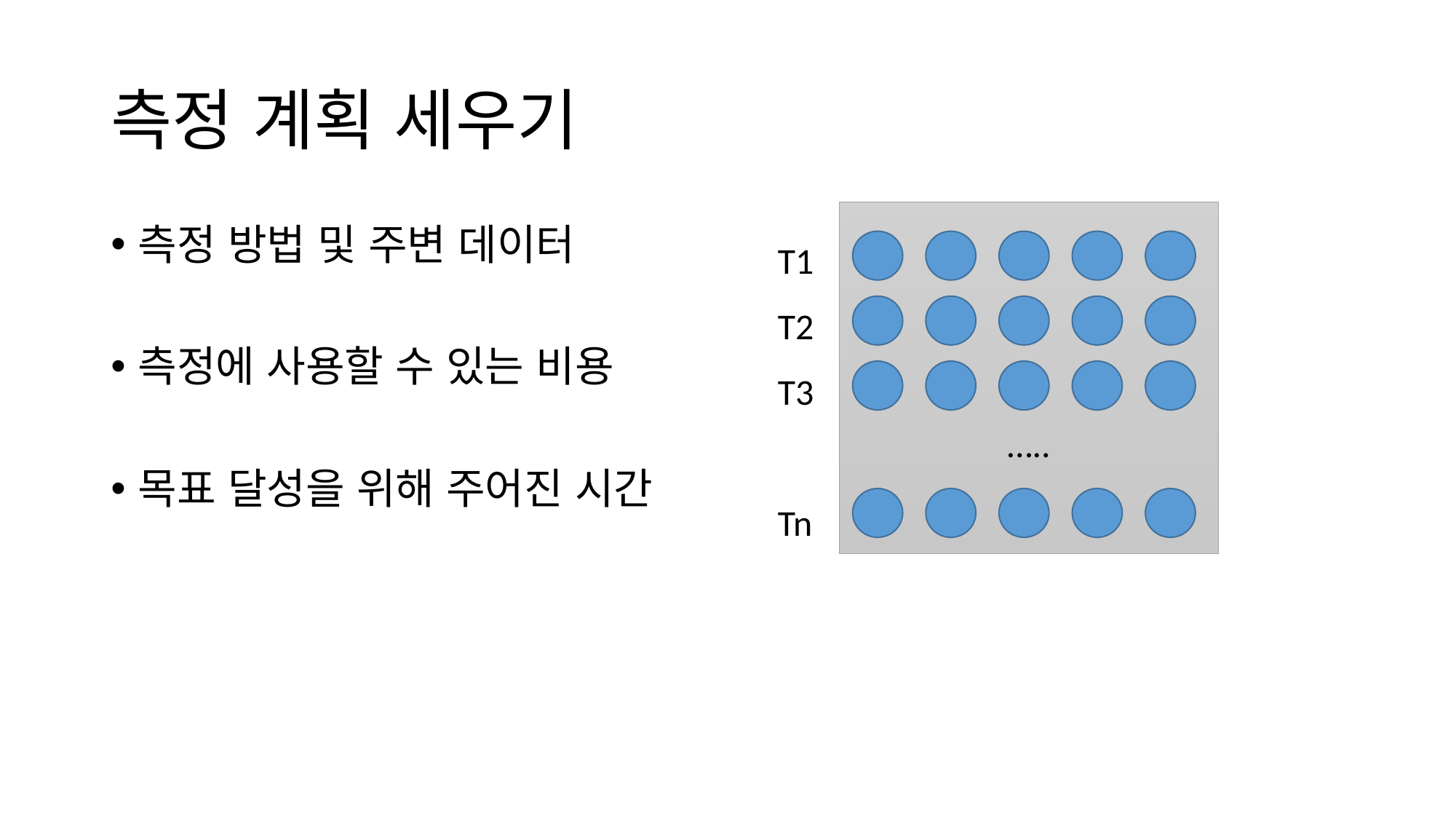

# 측정 계획 세우기

…..
T1
T2
T3

Tn
측정 방법 및 주변 데이터

측정에 사용할 수 있는 비용

목표 달성을 위해 주어진 시간